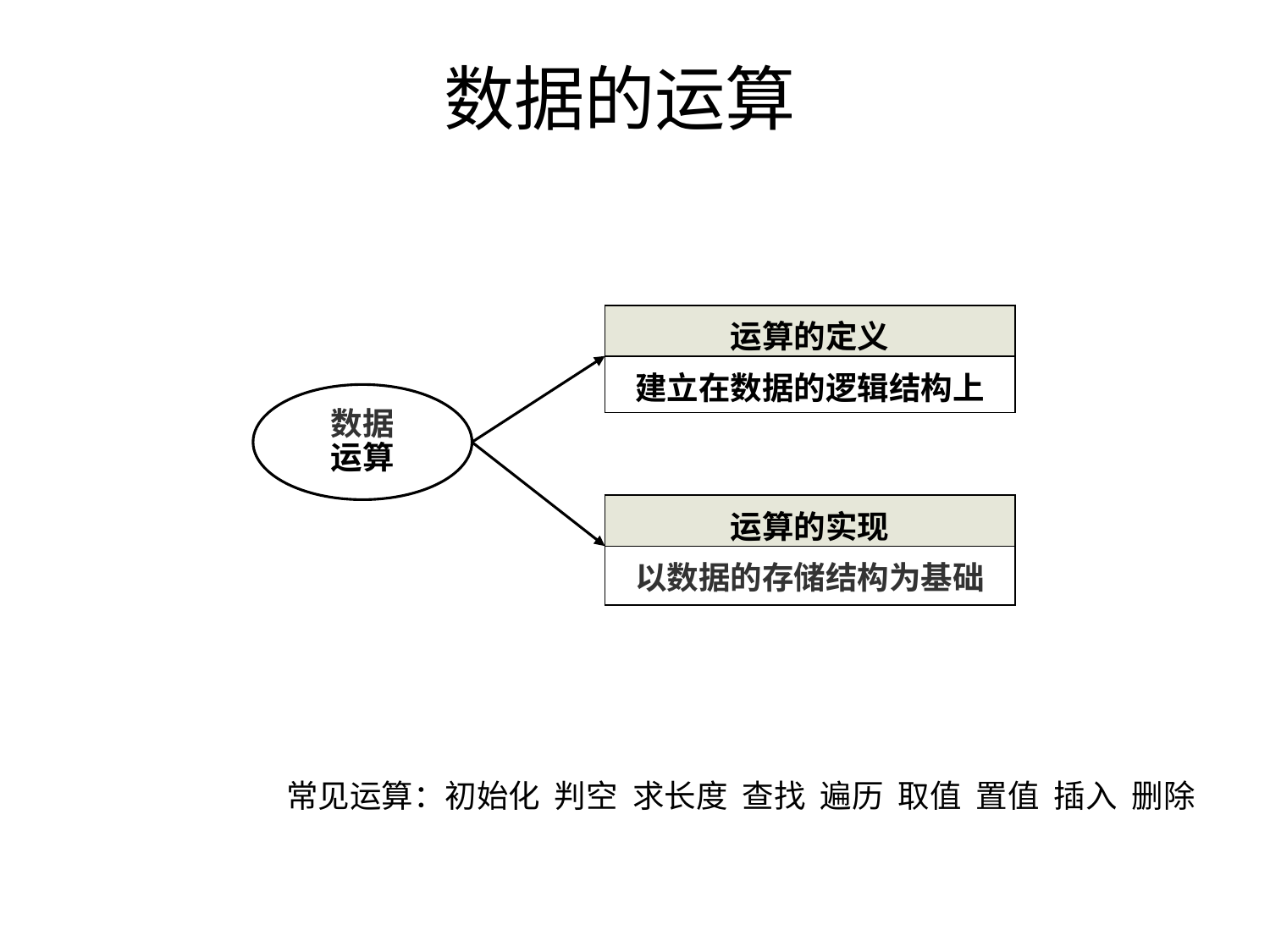

# 数据的运算
| 运算的定义 |
| --- |
| 建立在数据的逻辑结构上 |
数据
运算
| 运算的实现 |
| --- |
| 以数据的存储结构为基础 |
常见运算：初始化  判空  求长度  查找  遍历  取值  置值  插入  删除
21